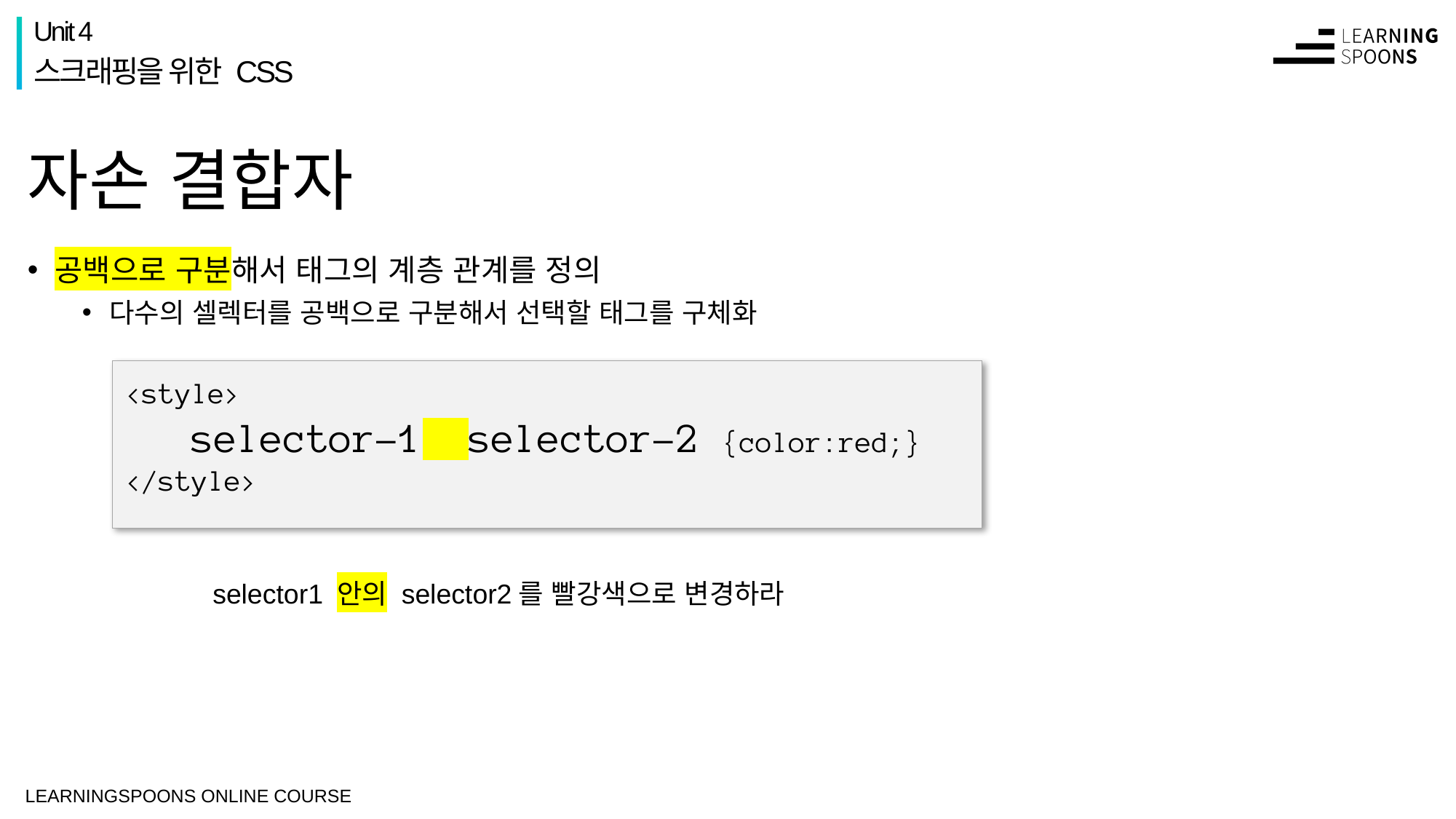

Unit 4
스크래핑을 위한 CSS
# 자손 결합자
공백으로 구분해서 태그의 계층 관계를 정의
다수의 셀렉터를 공백으로 구분해서 선택할 태그를 구체화
<style>
    selector-1  selector-2 {color:red;}
</style>
selector1 안의 selector2를 빨강색으로 변경하라